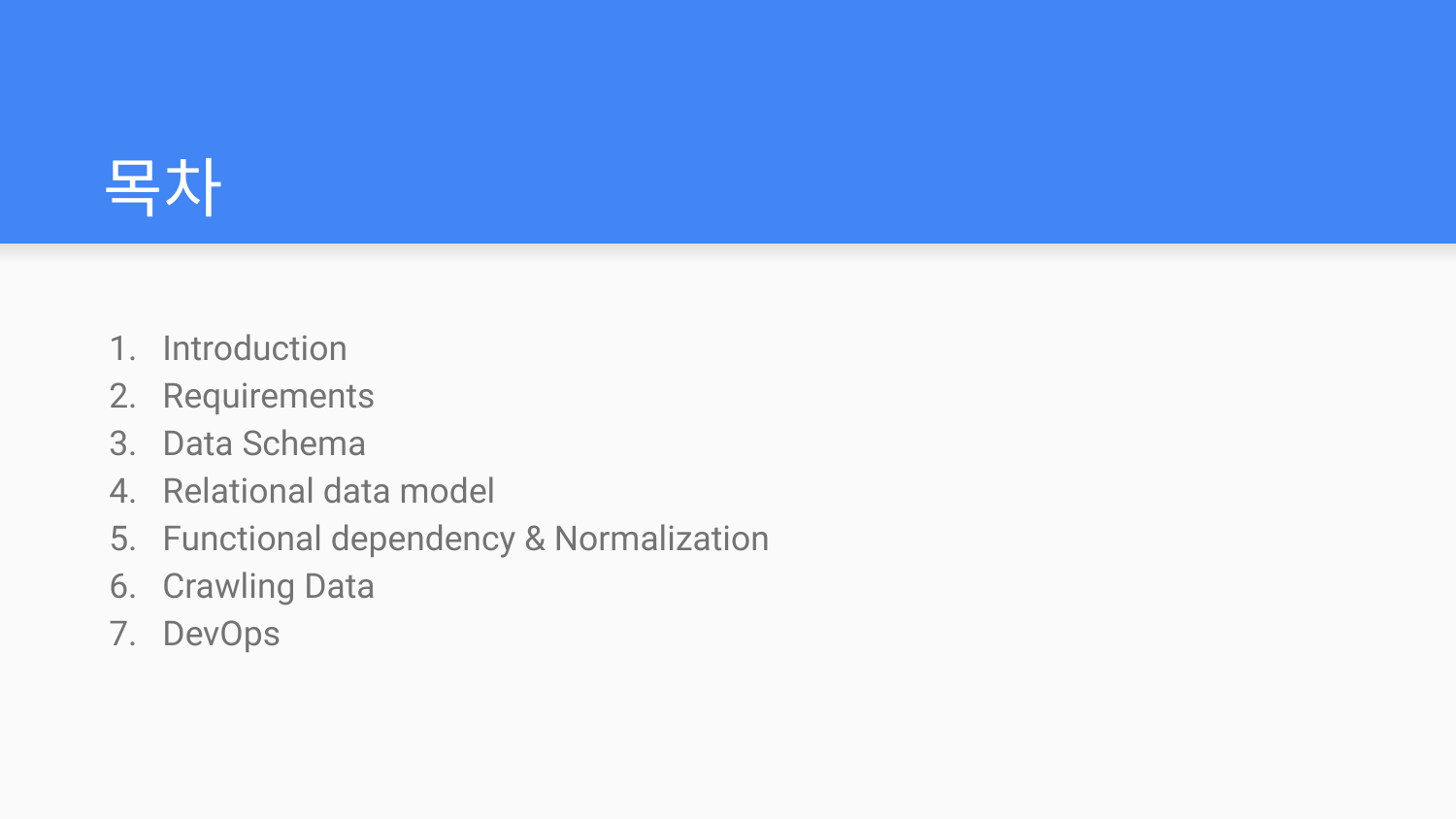

# 목차
Introduction
Requirements
Data Schema
Relational data model
Functional dependency & Normalization
Crawling Data
DevOps